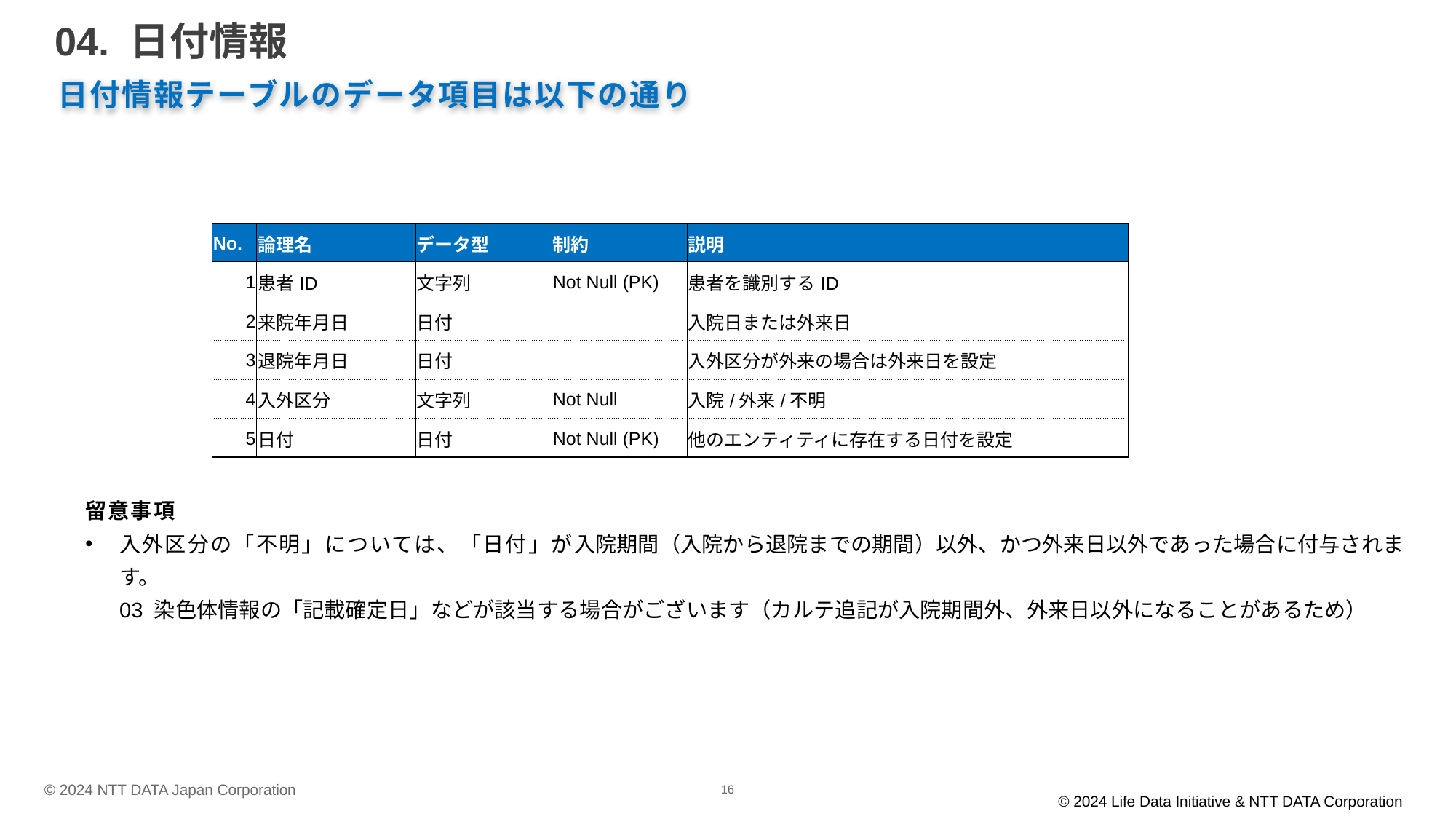

# 04. 日付情報
日付情報テーブルのデータ項目は以下の通り
| No. | 論理名 | データ型 | 制約 | 説明 |
| --- | --- | --- | --- | --- |
| 1 | 患者ID | 文字列 | Not Null (PK) | 患者を識別するID |
| 2 | 来院年月日 | 日付 |  | 入院日または外来日 |
| 3 | 退院年月日 | 日付 |  | 入外区分が外来の場合は外来日を設定 |
| 4 | 入外区分 | 文字列 | Not Null | 入院/外来/不明 |
| 5 | 日付 | 日付 | Not Null (PK) | 他のエンティティに存在する日付を設定 |
留意事項
入外区分の「不明」については、「日付」が入院期間（入院から退院までの期間）以外、かつ外来日以外であった場合に付与されます。
03 染色体情報の「記載確定日」などが該当する場合がございます（カルテ追記が入院期間外、外来日以外になることがあるため）